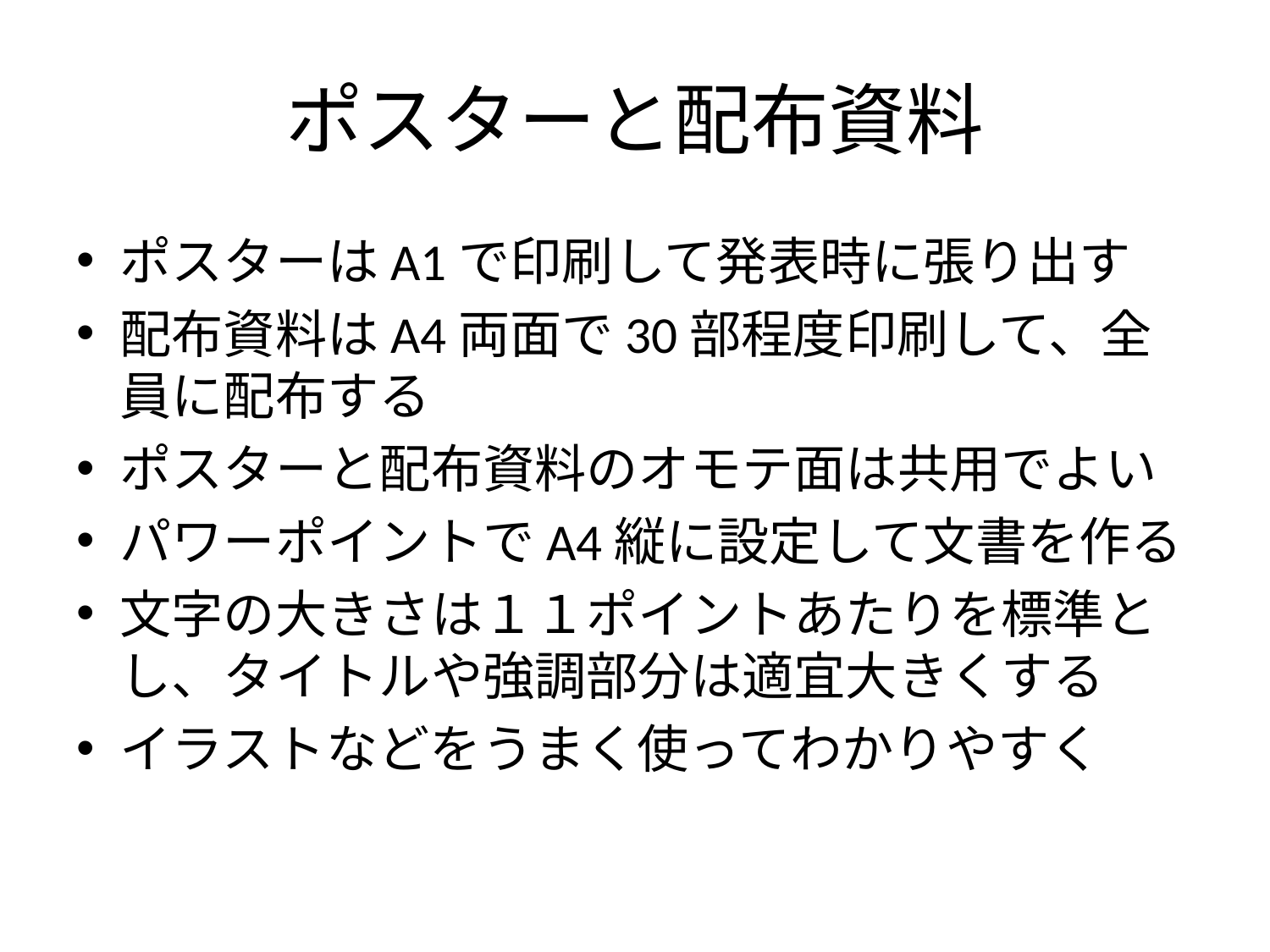

# ポスターと配布資料
ポスターはA1で印刷して発表時に張り出す
配布資料はA4両面で30部程度印刷して、全員に配布する
ポスターと配布資料のオモテ面は共用でよい
パワーポイントでA4縦に設定して文書を作る
文字の大きさは１１ポイントあたりを標準とし、タイトルや強調部分は適宜大きくする
イラストなどをうまく使ってわかりやすく